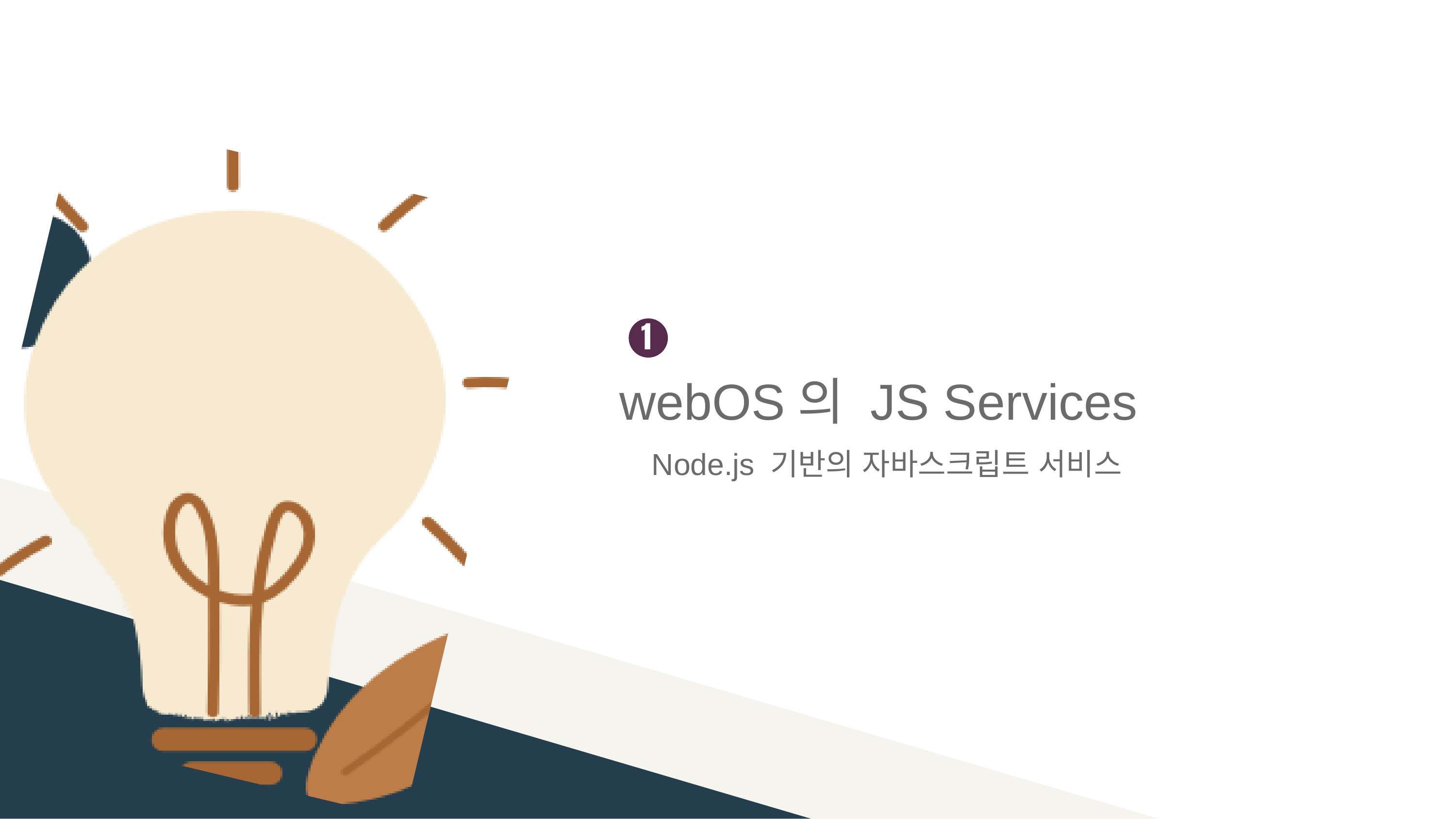

1
webOS의 JS Services
Node.js 기반의 자바스크립트 서비스